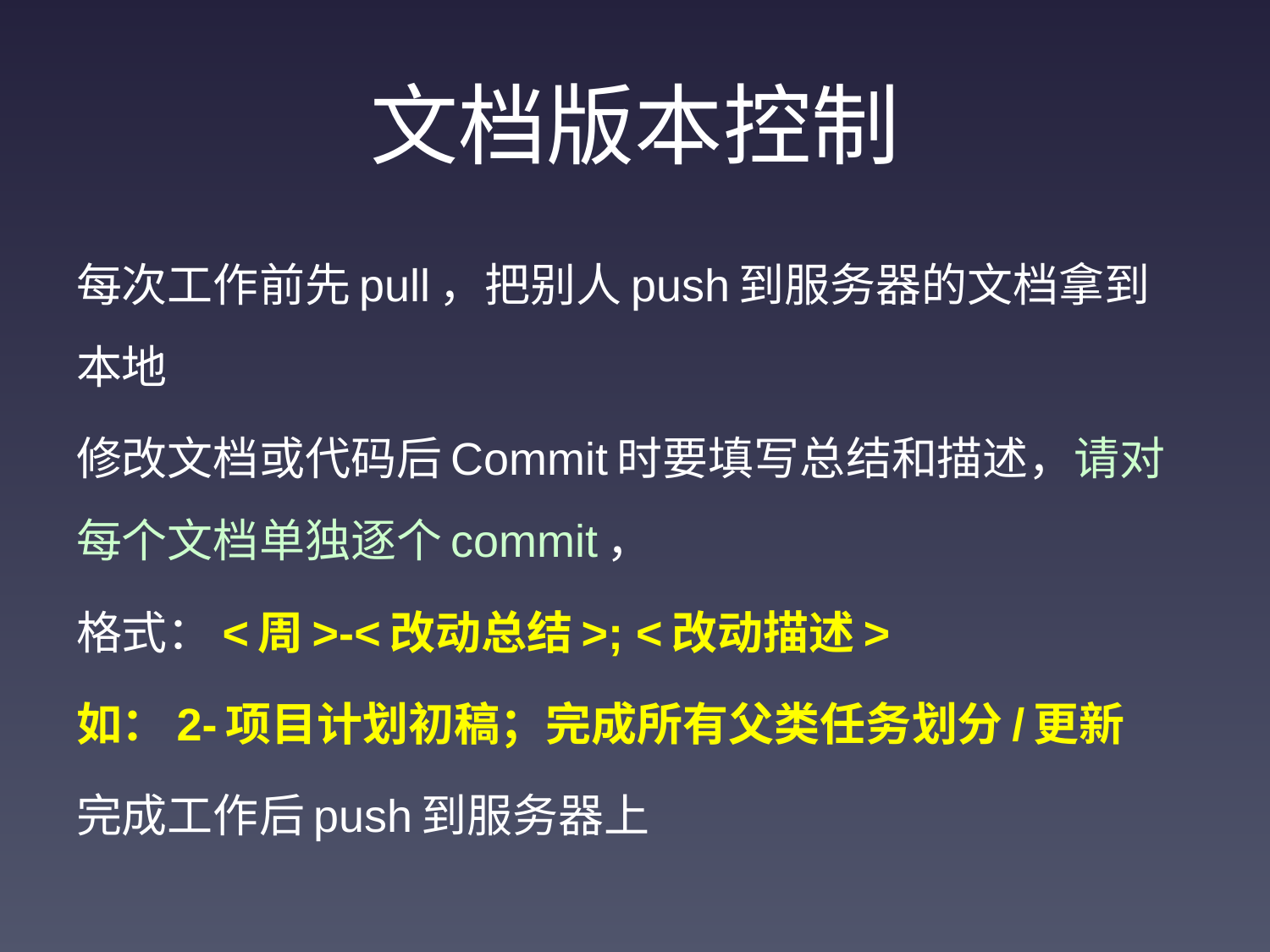

# 文档版本控制
每次工作前先pull，把别人push到服务器的文档拿到本地
修改文档或代码后Commit时要填写总结和描述，请对每个文档单独逐个commit，
格式：<周>-<改动总结>; <改动描述>
如：2-项目计划初稿；完成所有父类任务划分/更新
完成工作后push到服务器上